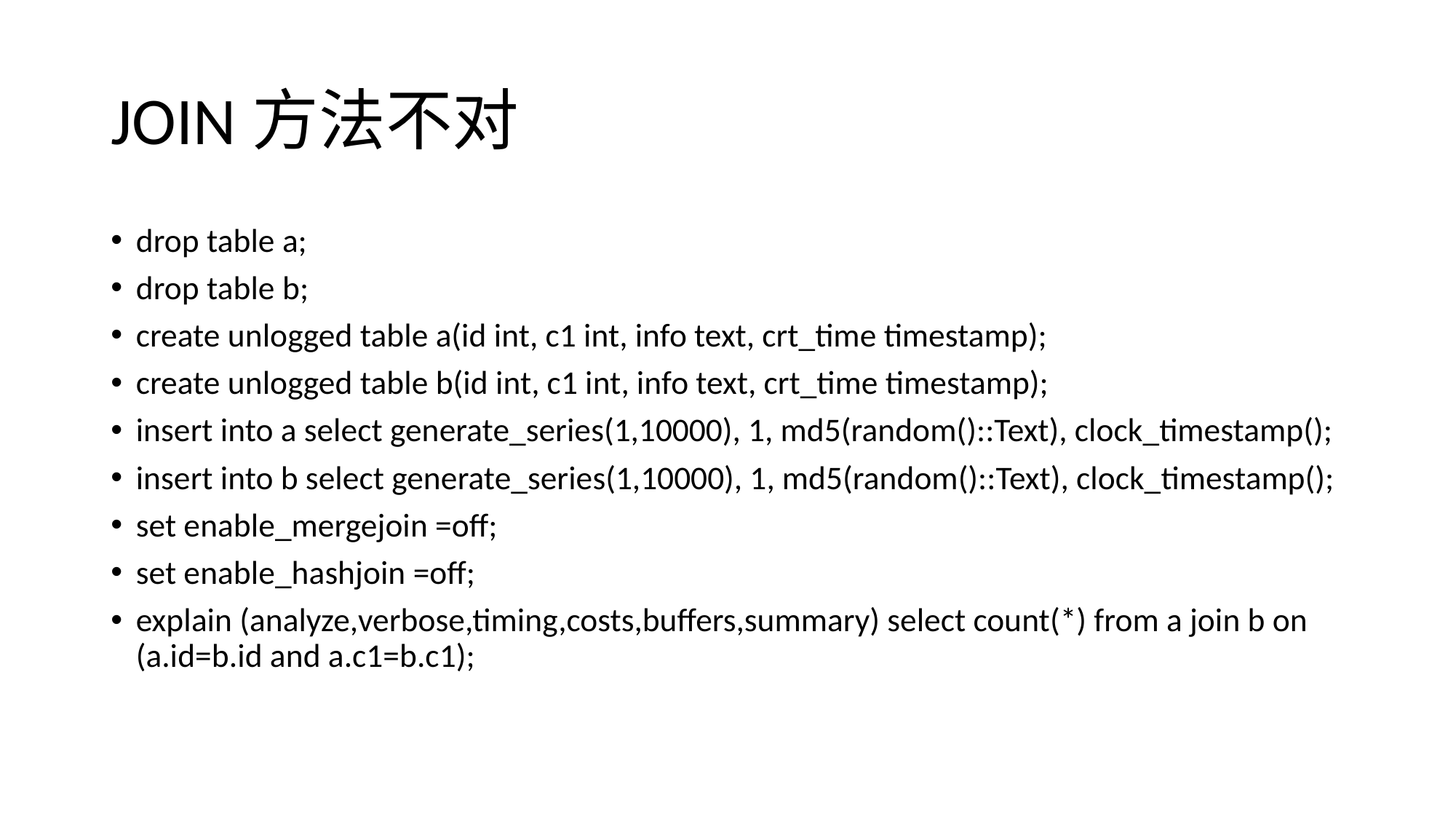

# JOIN方法不对
drop table a;
drop table b;
create unlogged table a(id int, c1 int, info text, crt_time timestamp);
create unlogged table b(id int, c1 int, info text, crt_time timestamp);
insert into a select generate_series(1,10000), 1, md5(random()::Text), clock_timestamp();
insert into b select generate_series(1,10000), 1, md5(random()::Text), clock_timestamp();
set enable_mergejoin =off;
set enable_hashjoin =off;
explain (analyze,verbose,timing,costs,buffers,summary) select count(*) from a join b on (a.id=b.id and a.c1=b.c1);